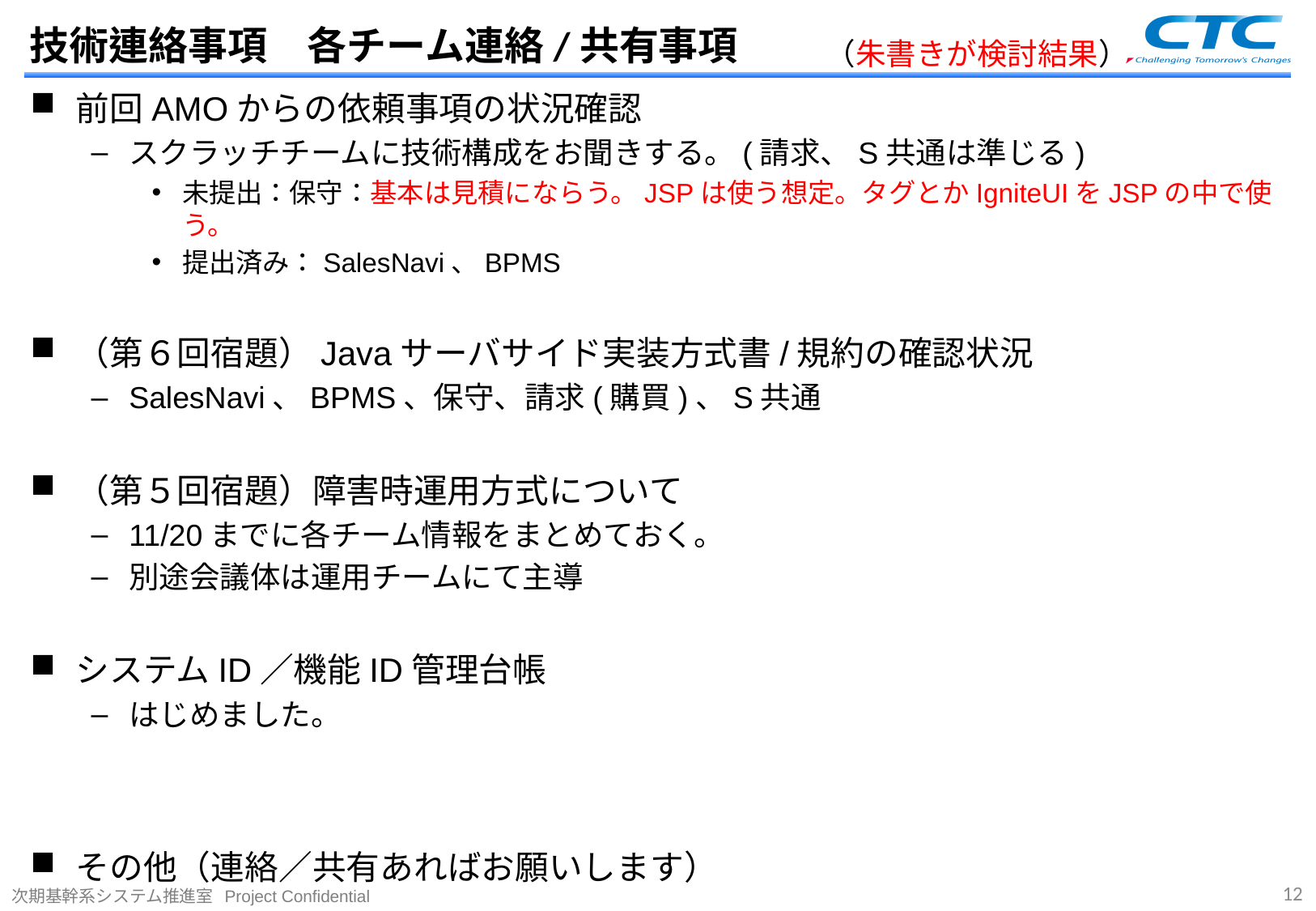

# 技術連絡事項　各チーム連絡/共有事項
（朱書きが検討結果）
前回AMOからの依頼事項の状況確認
スクラッチチームに技術構成をお聞きする。(請求、S共通は準じる)
未提出：保守：基本は見積にならう。JSPは使う想定。タグとかIgniteUIをJSPの中で使う。
提出済み：SalesNavi、BPMS

（第６回宿題）Javaサーバサイド実装方式書/規約の確認状況
SalesNavi、BPMS、保守、請求(購買)、S共通

（第５回宿題）障害時運用方式について
11/20までに各チーム情報をまとめておく。
別途会議体は運用チームにて主導

システムID／機能ID管理台帳
はじめました。

その他（連絡／共有あればお願いします）
12